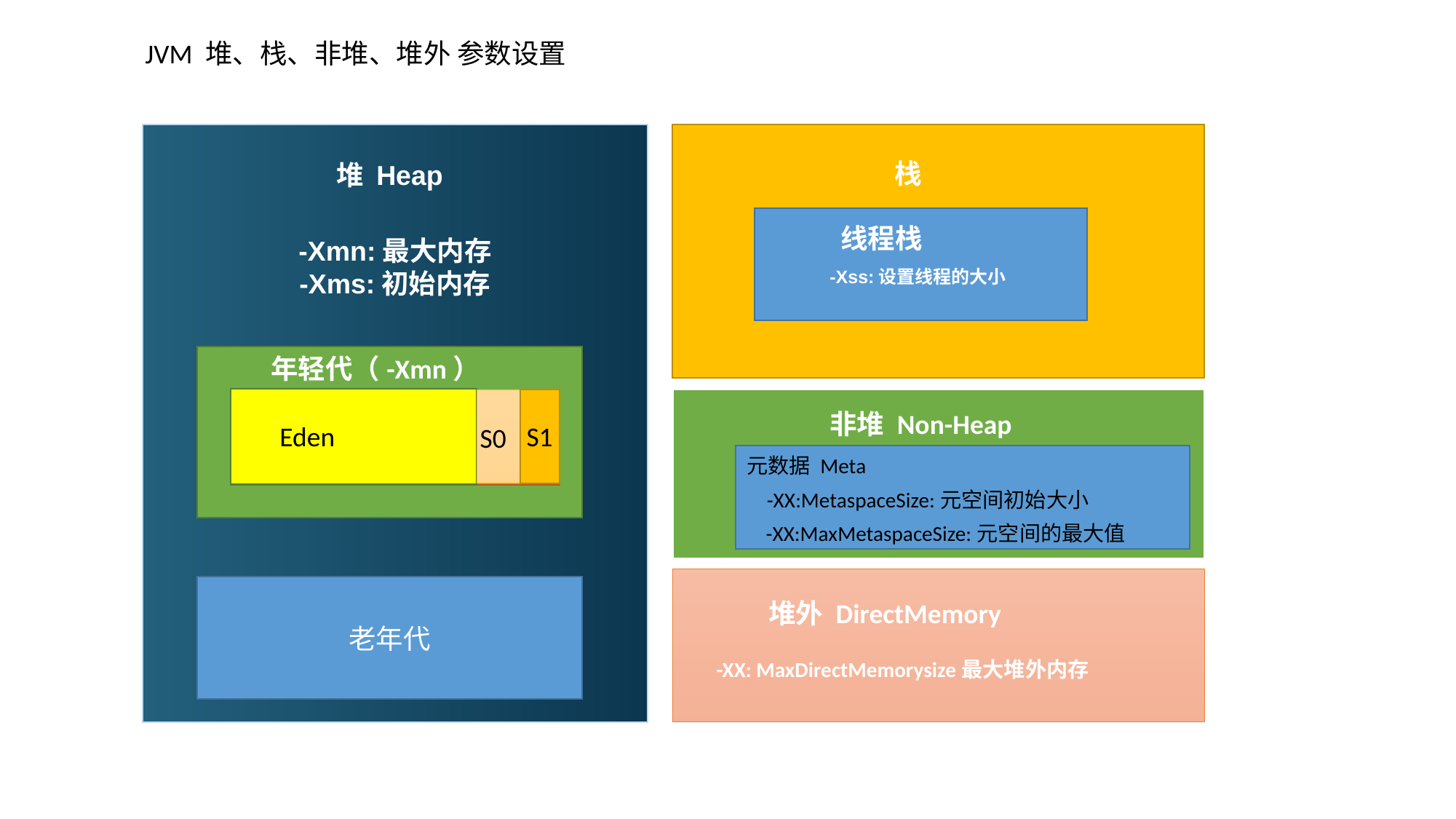

JVM 堆、栈、非堆、堆外 参数设置

栈
堆 Heap

线程栈
-Xmn:最大内存
-Xms:初始内存
-Xss:设置线程的大小
年轻代（-Xmn）

非堆 Non-Heap
Eden
S1
S0

元数据 Meta
-XX:MetaspaceSize:元空间初始大小
-XX:MaxMetaspaceSize:元空间的最大值

老年代
堆外 DirectMemory
-XX: MaxDirectMemorysize最大堆外内存